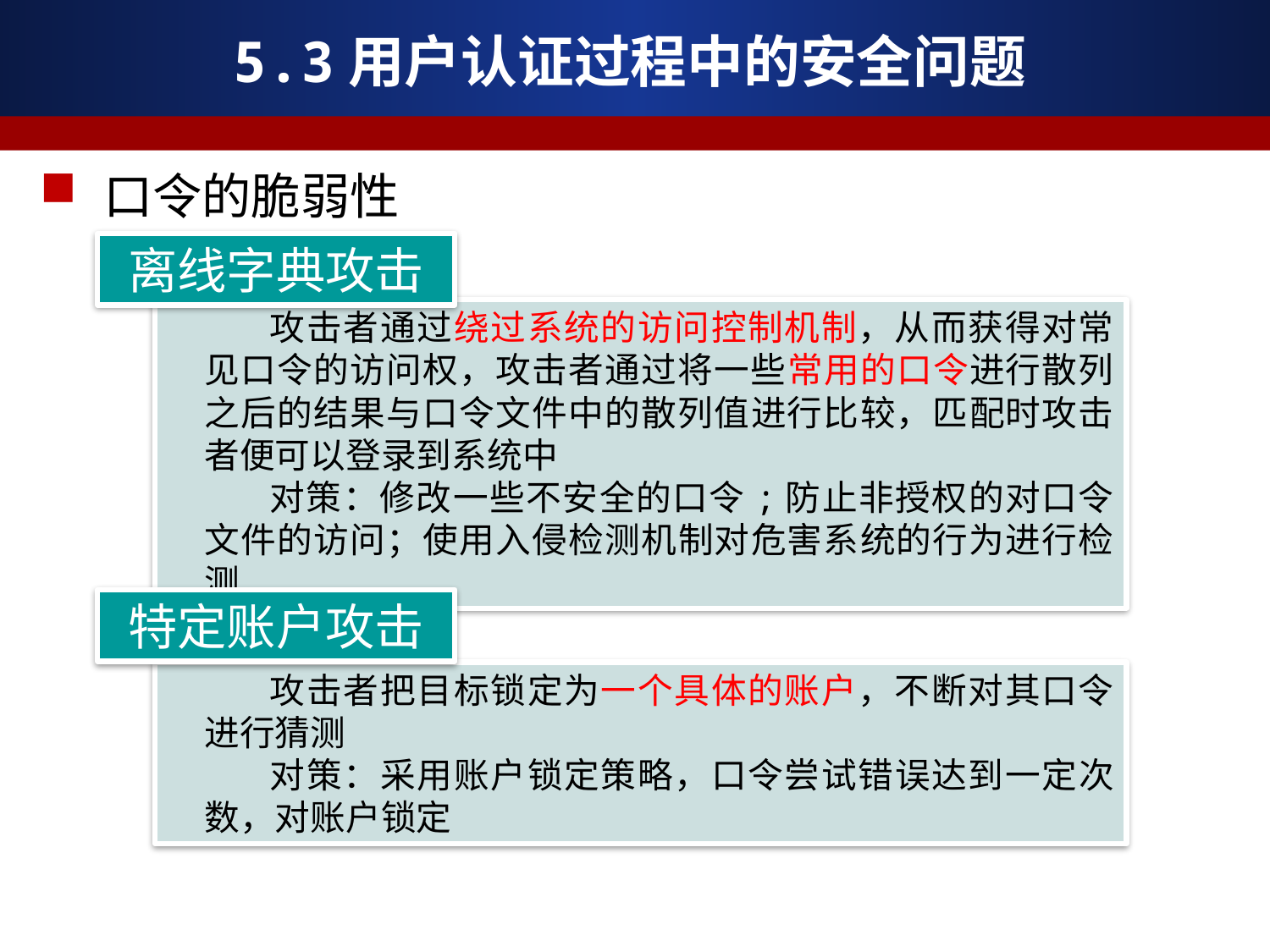

# 5.3用户认证过程中的安全问题
口令的脆弱性
离线字典攻击
  攻击者通过绕过系统的访问控制机制，从而获得对常见口令的访问权，攻击者通过将一些常用的口令进行散列之后的结果与口令文件中的散列值进行比较，匹配时攻击者便可以登录到系统中
  对策：修改一些不安全的口令;防止非授权的对口令文件的访问；使用入侵检测机制对危害系统的行为进行检测
特定账户攻击
  攻击者把目标锁定为一个具体的账户，不断对其口令进行猜测
  对策：采用账户锁定策略，口令尝试错误达到一定次数，对账户锁定